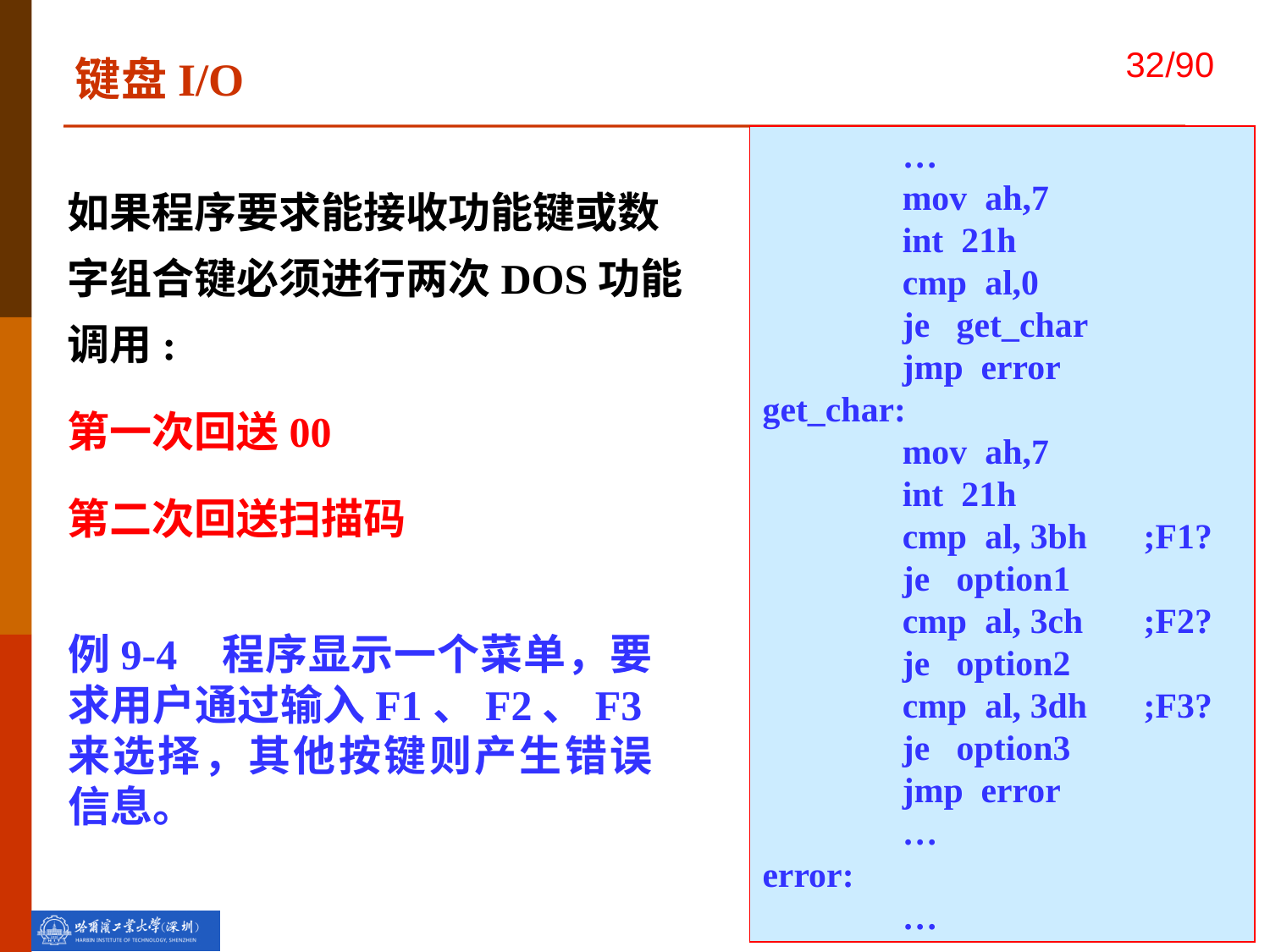

键盘I/O
      …
      mov  ah,7
      int  21h
      cmp  al,0
      je   get_char
      jmp  error
get_char:
      mov  ah,7
      int  21h
      cmp  al, 3bh	;F1?
      je   option1
      cmp  al, 3ch	;F2?
      je   option2
      cmp  al, 3dh	;F3?
      je   option3
      jmp  error
      …
error:
      …
如果程序要求能接收功能键或数字组合键必须进行两次DOS功能调用:
第一次回送00
第二次回送扫描码
例9-4   程序显示一个菜单，要求用户通过输入F1、F2、F3来选择，其他按键则产生错误信息。